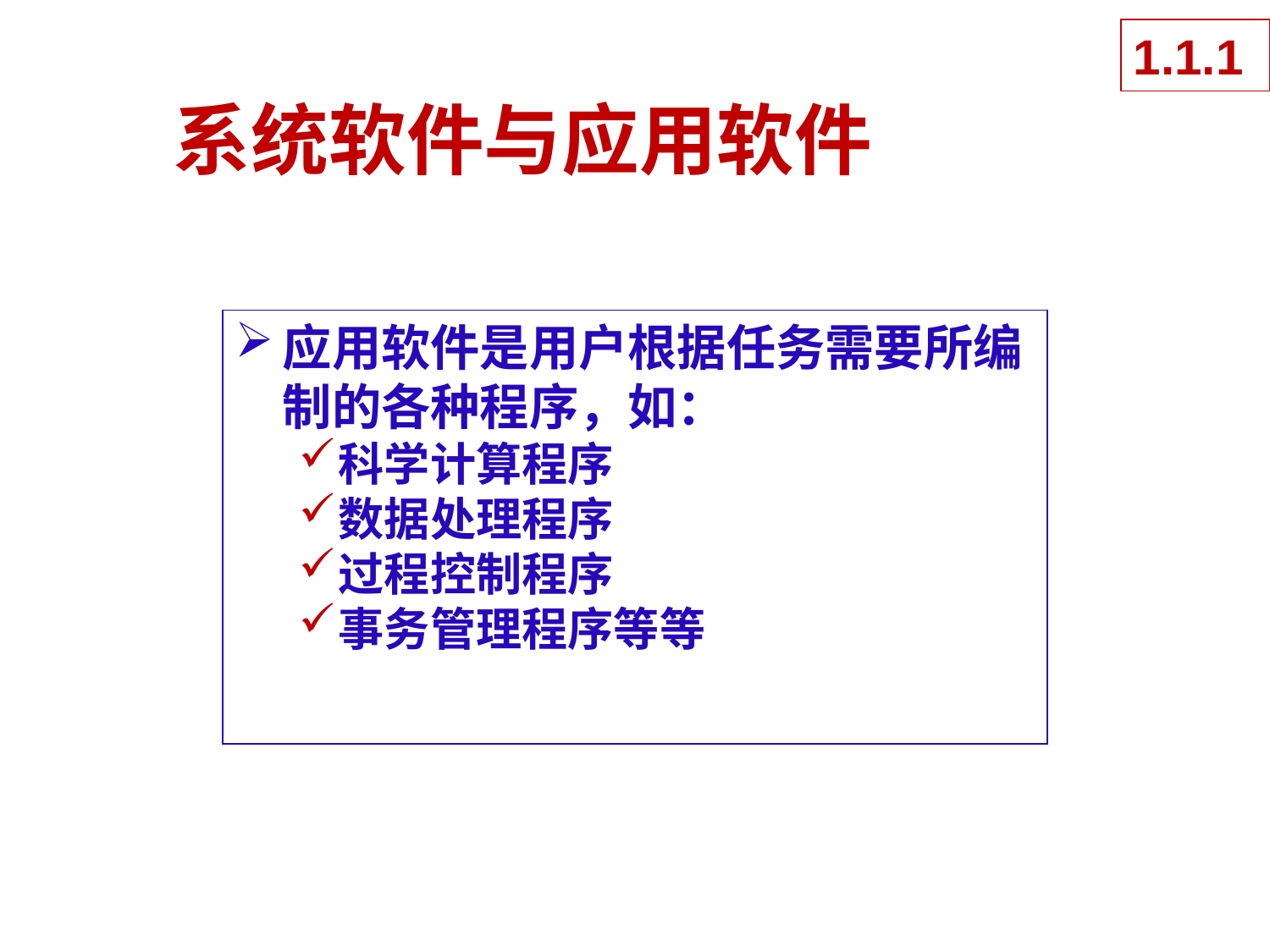

1.1.1
# 系统软件与应用软件
应用软件是用户根据任务需要所编制的各种程序，如：
科学计算程序
数据处理程序
过程控制程序
事务管理程序等等